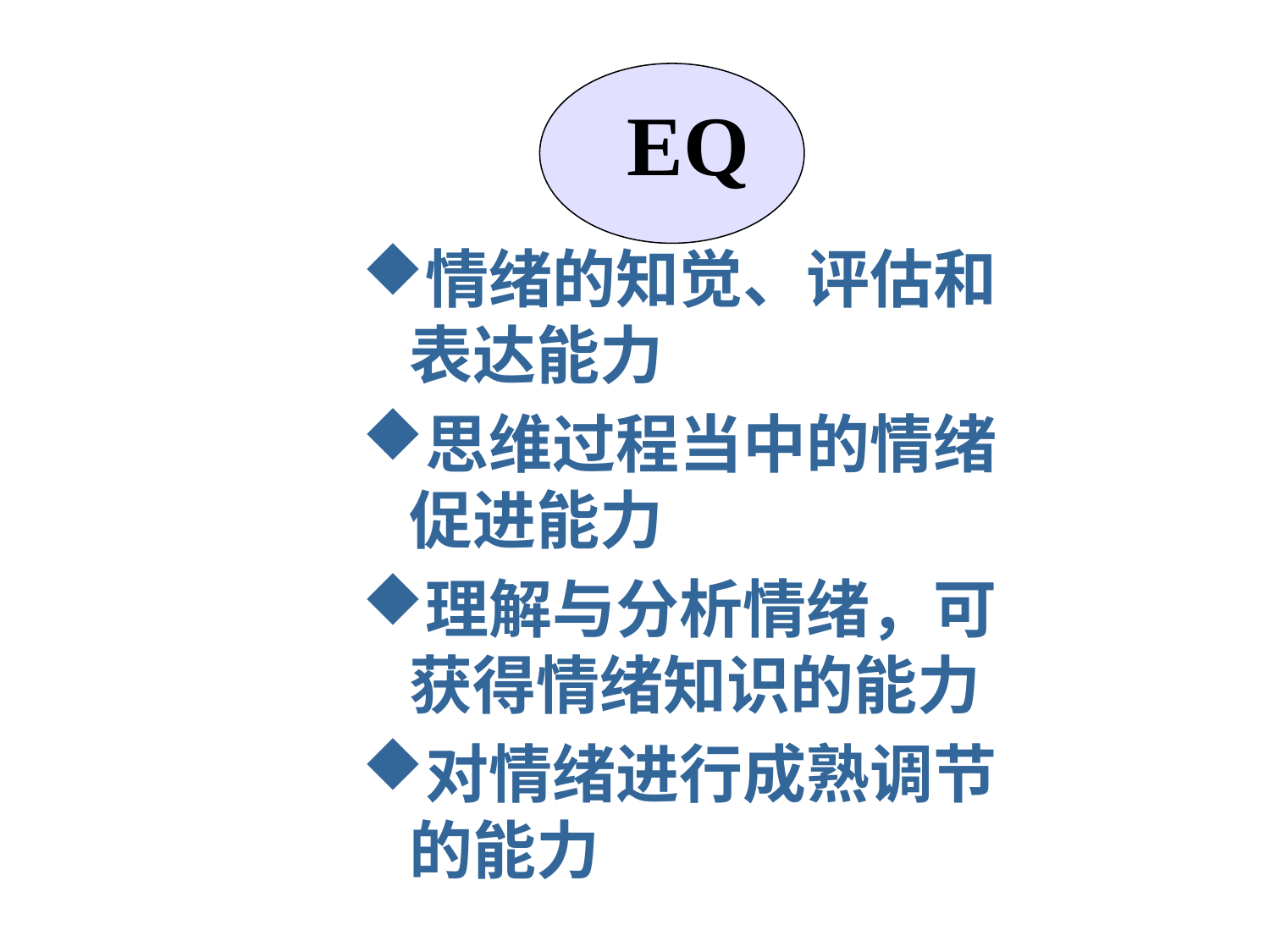

EQ
情绪的知觉、评估和表达能力
思维过程当中的情绪促进能力
理解与分析情绪，可获得情绪知识的能力
对情绪进行成熟调节的能力